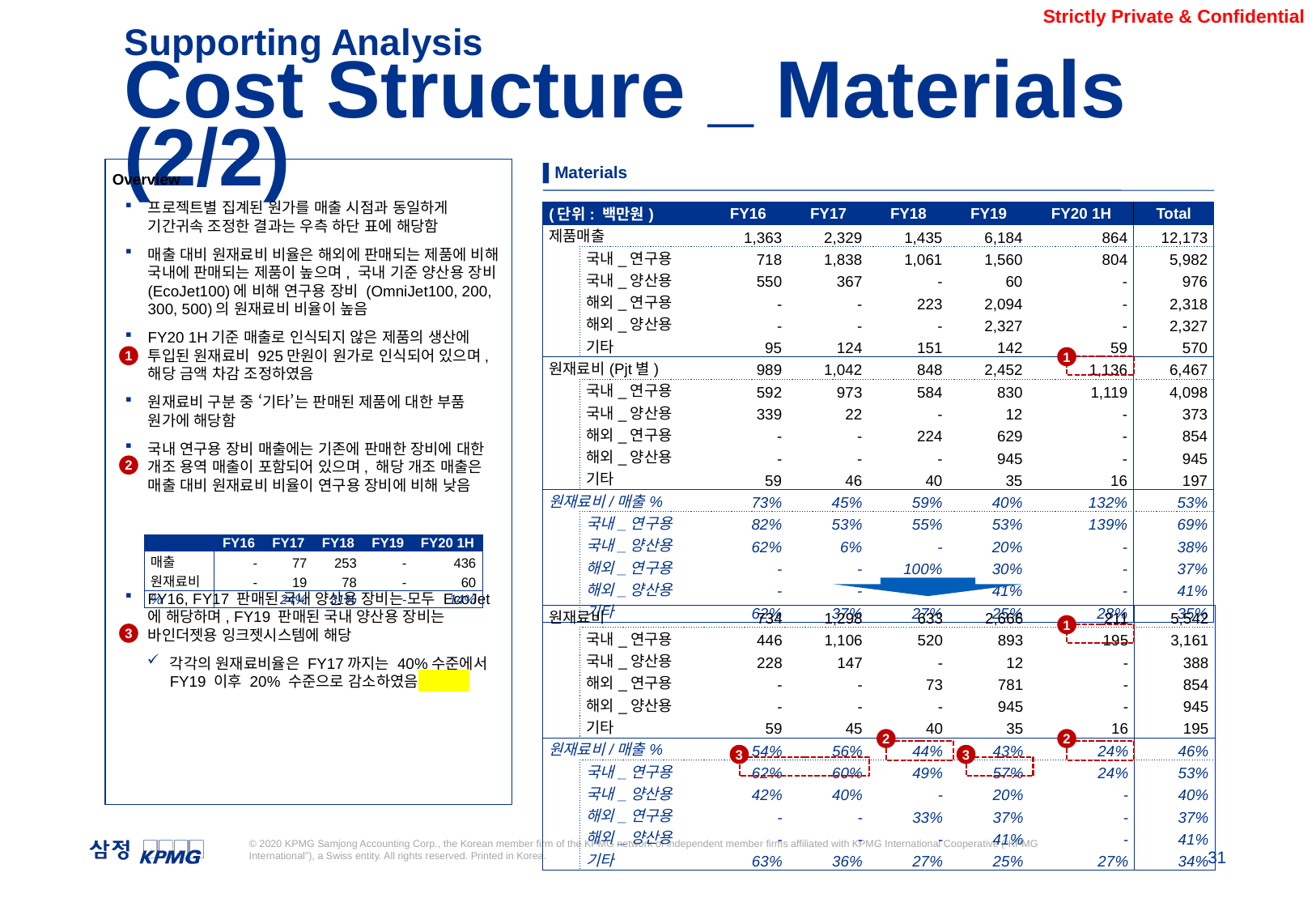

Supporting Analysis
Cost Structure _ Materials (2/2)
▌Materials

Overview
프로젝트별 집계된 원가를 매출 시점과 동일하게 기간귀속 조정한 결과는 우측 하단 표에 해당함
매출 대비 원재료비 비율은 해외에 판매되는 제품에 비해 국내에 판매되는 제품이 높으며, 국내 기준 양산용 장비(EcoJet100)에 비해 연구용 장비 (OmniJet100, 200, 300, 500)의 원재료비 비율이 높음
FY20 1H기준 매출로 인식되지 않은 제품의 생산에 투입된 원재료비 925만원이 원가로 인식되어 있으며, 해당 금액 차감 조정하였음
원재료비 구분 중 ‘기타’는 판매된 제품에 대한 부품 원가에 해당함
국내 연구용 장비 매출에는 기존에 판매한 장비에 대한 개조 용역 매출이 포함되어 있으며, 해당 개조 매출은 매출 대비 원재료비 비율이 연구용 장비에 비해 낮음

FY16, FY17 판매된 국내 양산용 장비는 모두 EcoJet에 해당하며, FY19 판매된 국내 양산용 장비는 바인더젯용 잉크젯시스템에 해당
각각의 원재료비율은 FY17까지는 40%수준에서 FY19 이후 20% 수준으로 감소하였음

| (단위: 백만원) |  | FY16 | FY17 | FY18 | FY19 | FY20 1H | Total |
| --- | --- | --- | --- | --- | --- | --- | --- |
| 제품매출 |  | 1,363 | 2,329 | 1,435 | 6,184 | 864 | 12,173 |
|  | 국내\_연구용 | 718 | 1,838 | 1,061 | 1,560 | 804 | 5,982 |
|  | 국내\_양산용 | 550 | 367 | - | 60 | - | 976 |
|  | 해외\_연구용 | - | - | 223 | 2,094 | - | 2,318 |
|  | 해외\_양산용 | - | - | - | 2,327 | - | 2,327 |
|  | 기타 | 95 | 124 | 151 | 142 | 59 | 570 |
| 원재료비(Pjt별) |  | 989 | 1,042 | 848 | 2,452 | 1,136 | 6,467 |
|  | 국내\_연구용 | 592 | 973 | 584 | 830 | 1,119 | 4,098 |
|  | 국내\_양산용 | 339 | 22 | - | 12 | - | 373 |
|  | 해외\_연구용 | - | - | 224 | 629 | - | 854 |
|  | 해외\_양산용 | - | - | - | 945 | - | 945 |
|  | 기타 | 59 | 46 | 40 | 35 | 16 | 197 |
| 원재료비/매출% |  | 73% | 45% | 59% | 40% | 132% | 53% |
|  | 국내\_연구용 | 82% | 53% | 55% | 53% | 139% | 69% |
|  | 국내\_양산용 | 62% | 6% | - | 20% | - | 38% |
|  | 해외\_연구용 | - | - | 100% | 30% | - | 37% |
|  | 해외\_양산용 | - | - | - | 41% | - | 41% |
|  | 기타 | 62% | 37% | 27% | 25% | 28% | 35% |
1
1

2
|  | FY16 | FY17 | FY18 | FY19 | FY20 1H |
| --- | --- | --- | --- | --- | --- |
| 매출 | - | 77 | 253 | - | 436 |
| 원재료비 | - | 19 | 78 | - | 60 |
| % | - | 24% | 31% | - | 14% |

| 원재료비 |  | 734 | 1,298 | 633 | 2,666 | 211 | 5,542 |
| --- | --- | --- | --- | --- | --- | --- | --- |
|  | 국내\_연구용 | 446 | 1,106 | 520 | 893 | 195 | 3,161 |
|  | 국내\_양산용 | 228 | 147 | - | 12 | - | 388 |
|  | 해외\_연구용 | - | - | 73 | 781 | - | 854 |
|  | 해외\_양산용 | - | - | - | 945 | - | 945 |
|  | 기타 | 59 | 45 | 40 | 35 | 16 | 195 |
| 원재료비/매출% |  | 54% | 56% | 44% | 43% | 24% | 46% |
|  | 국내\_연구용 | 62% | 60% | 49% | 57% | 24% | 53% |
|  | 국내\_양산용 | 42% | 40% | - | 20% | - | 40% |
|  | 해외\_연구용 | - | - | 33% | 37% | - | 37% |
|  | 해외\_양산용 | - | - | - | 41% | - | 41% |
|  | 기타 | 63% | 36% | 27% | 25% | 27% | 34% |
1
3

2
2

3
3